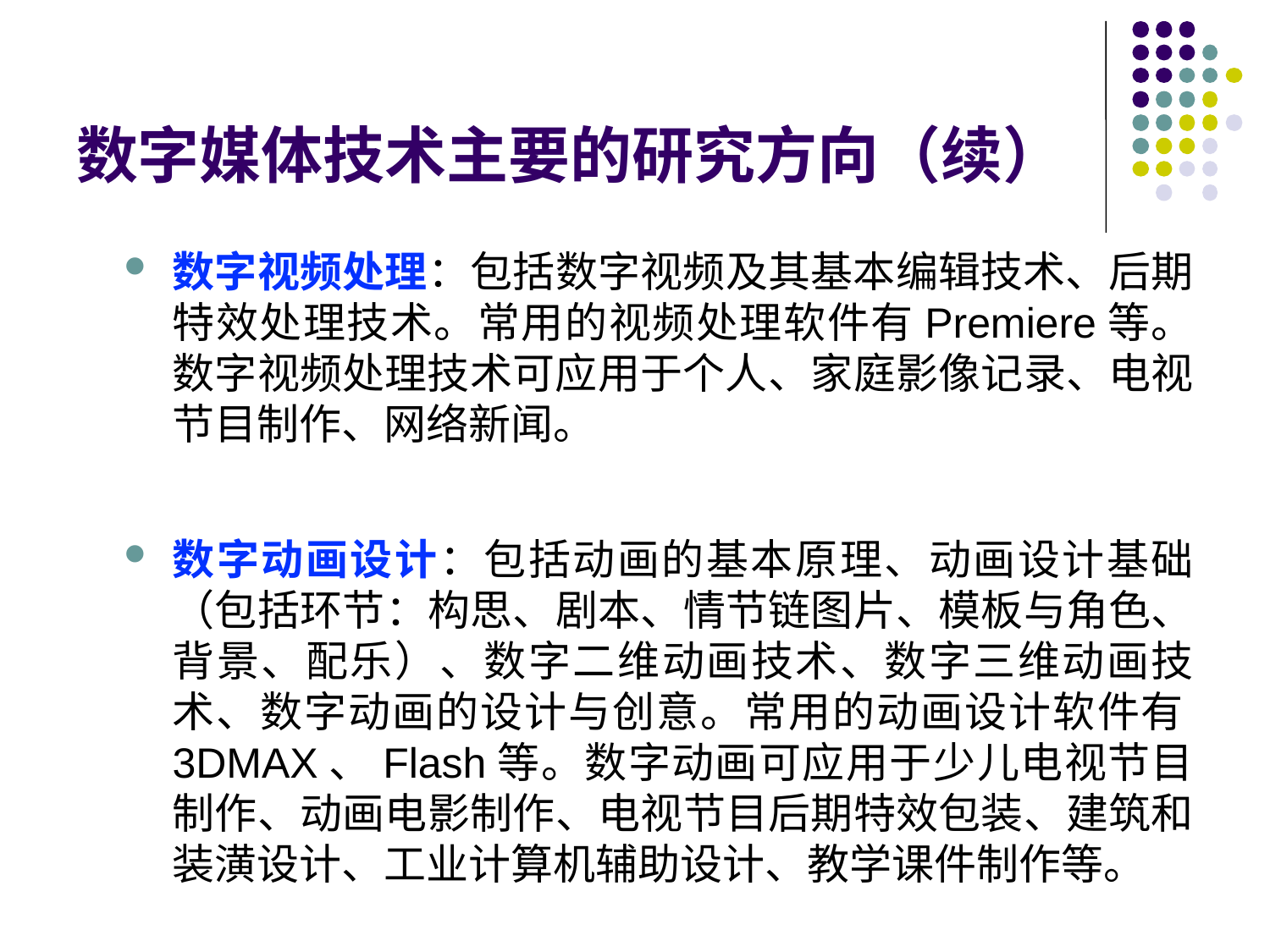

# 数字媒体技术主要的研究方向（续）
数字视频处理：包括数字视频及其基本编辑技术、后期特效处理技术。常用的视频处理软件有Premiere等。数字视频处理技术可应用于个人、家庭影像记录、电视节目制作、网络新闻。

数字动画设计：包括动画的基本原理、动画设计基础（包括环节：构思、剧本、情节链图片、模板与角色、背景、配乐）、数字二维动画技术、数字三维动画技术、数字动画的设计与创意。常用的动画设计软件有3DMAX、Flash等。数字动画可应用于少儿电视节目制作、动画电影制作、电视节目后期特效包装、建筑和装潢设计、工业计算机辅助设计、教学课件制作等。